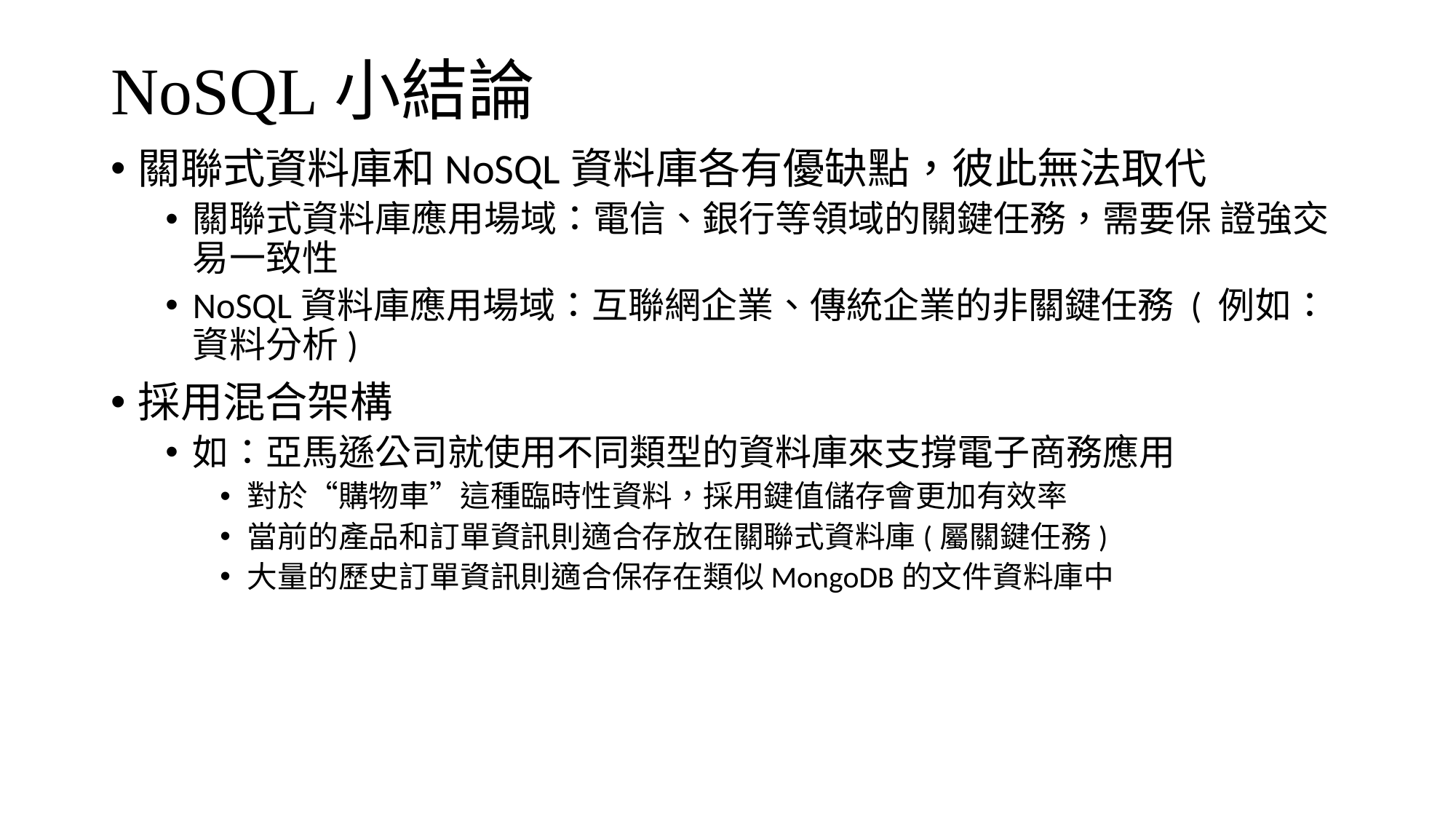

# NoSQL小結論
關聯式資料庫和NoSQL資料庫各有優缺點，彼此無法取代
關聯式資料庫應用場域：電信、銀行等領域的關鍵任務，需要保 證強交易一致性
NoSQL資料庫應用場域：互聯網企業、傳統企業的非關鍵任務 ( 例如：資料分析)
採用混合架構
如：亞馬遜公司就使用不同類型的資料庫來支撐電子商務應用
對於“購物車”這種臨時性資料，採用鍵值儲存會更加有效率
當前的產品和訂單資訊則適合存放在關聯式資料庫(屬關鍵任務)
大量的歷史訂單資訊則適合保存在類似MongoDB的文件資料庫中